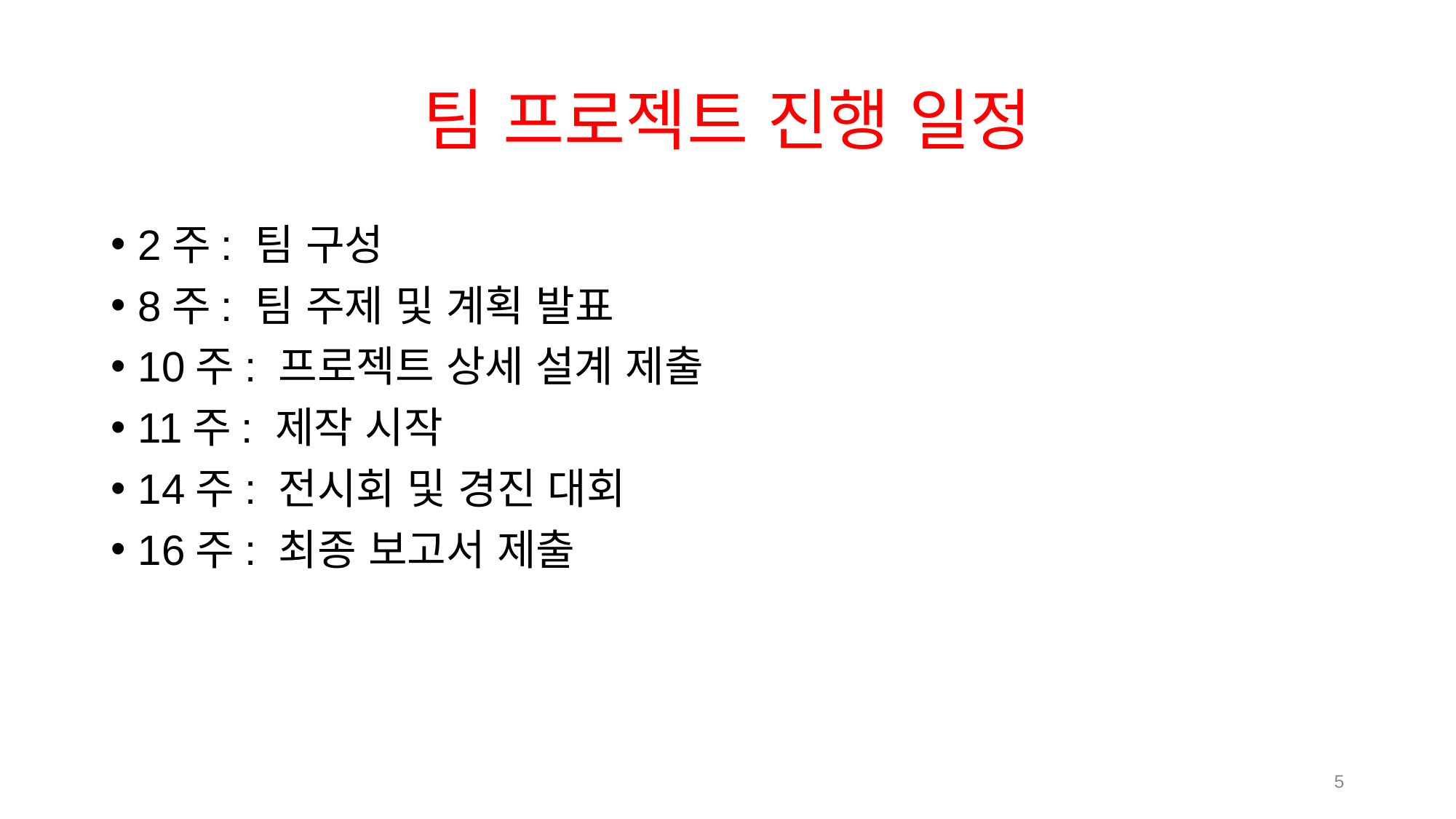

# 팀 프로젝트 진행 일정
2주: 팀 구성
8주: 팀 주제 및 계획 발표
10주: 프로젝트 상세 설계 제출
11주: 제작 시작
14주: 전시회 및 경진 대회
16주: 최종 보고서 제출
5